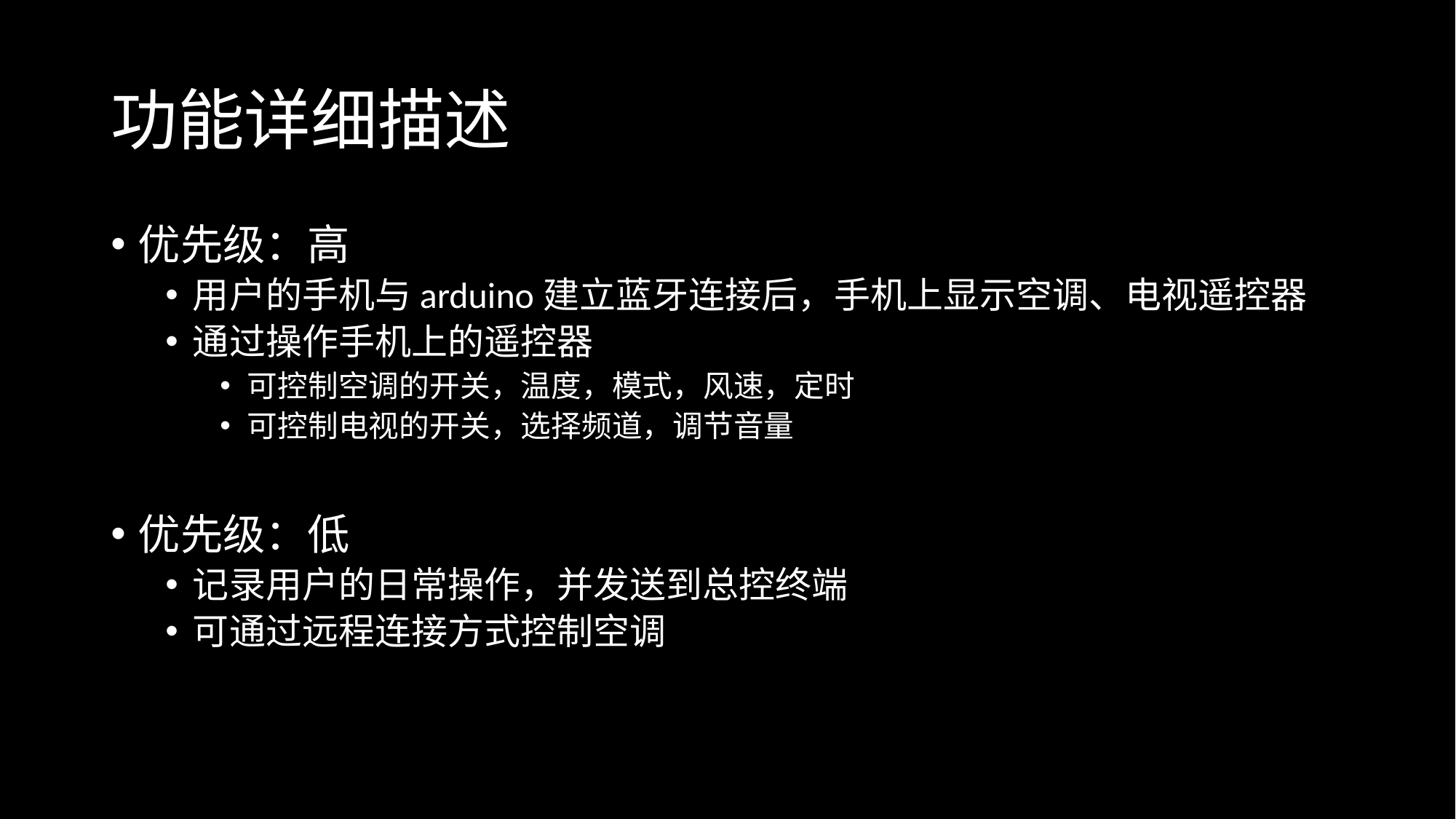

# 功能详细描述
优先级：高
用户的手机与arduino建立蓝牙连接后，手机上显示空调、电视遥控器
通过操作手机上的遥控器
可控制空调的开关，温度，模式，风速，定时
可控制电视的开关，选择频道，调节音量

优先级：低
记录用户的日常操作，并发送到总控终端
可通过远程连接方式控制空调